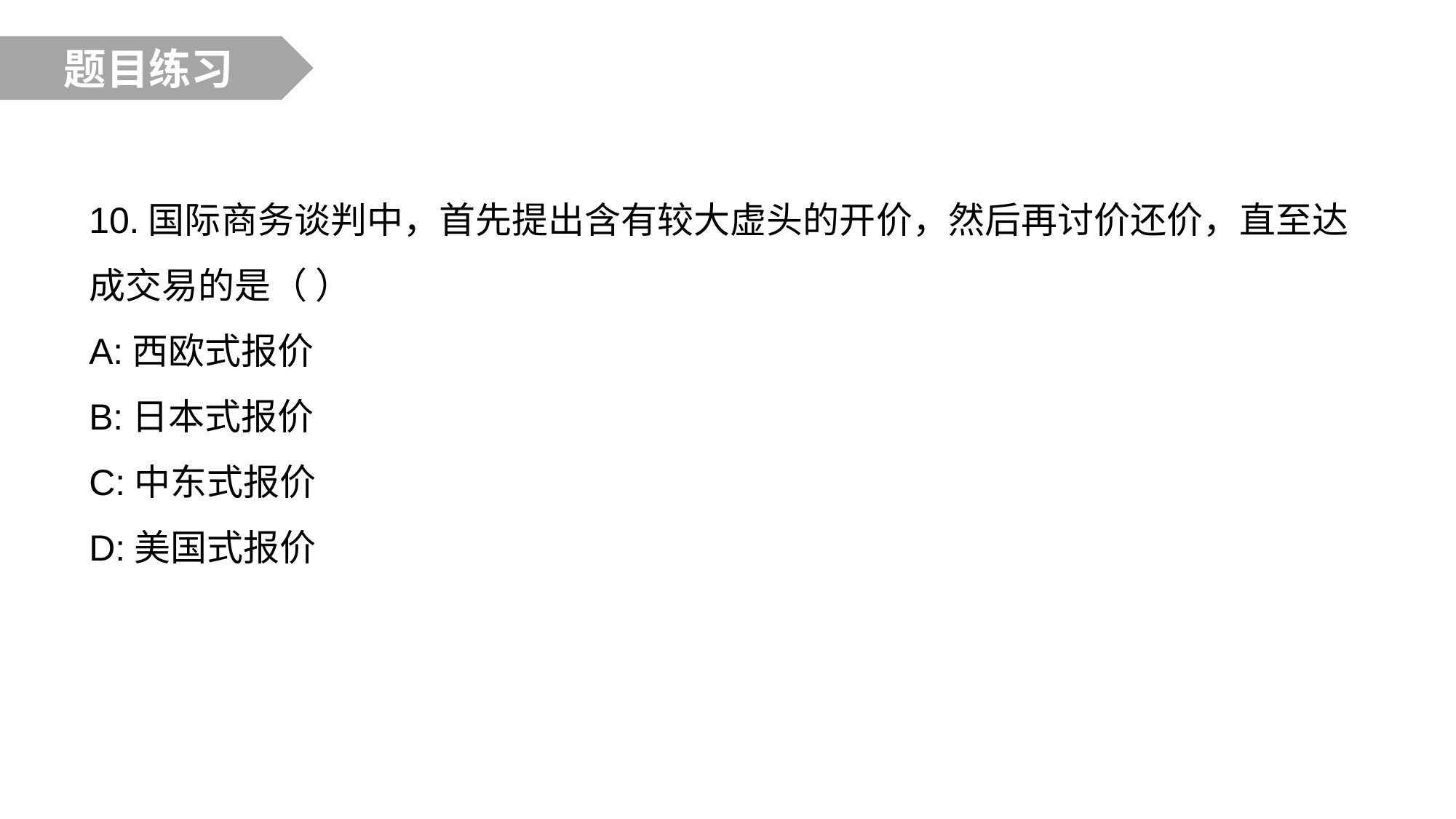

题目练习
10.国际商务谈判中，首先提出含有较大虚头的开价，然后再讨价还价，直至达成交易的是（ ）
A:西欧式报价
B:日本式报价
C:中东式报价
D:美国式报价